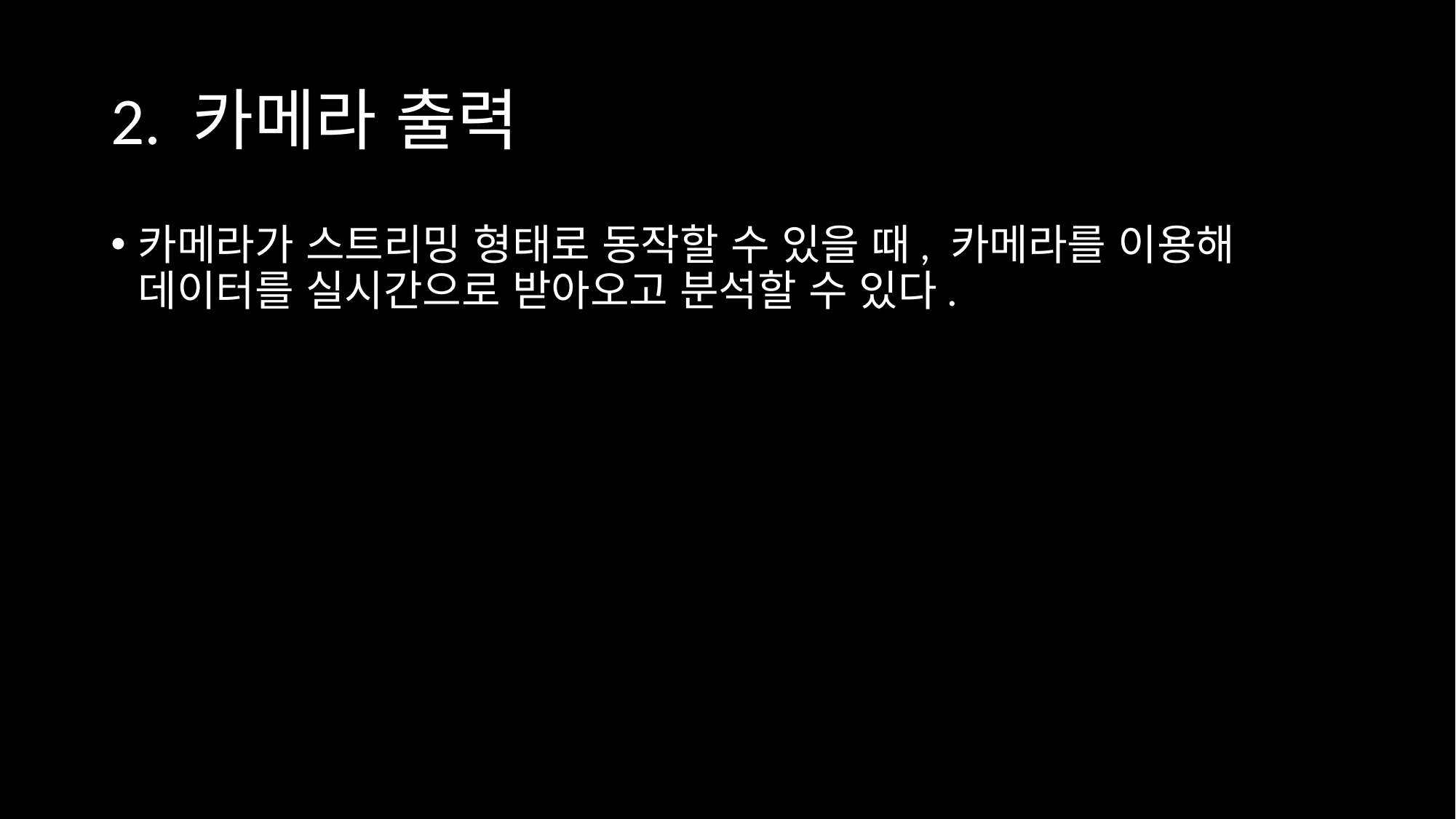

# 2. 카메라 출력
카메라가 스트리밍 형태로 동작할 수 있을 때, 카메라를 이용해 데이터를 실시간으로 받아오고 분석할 수 있다.